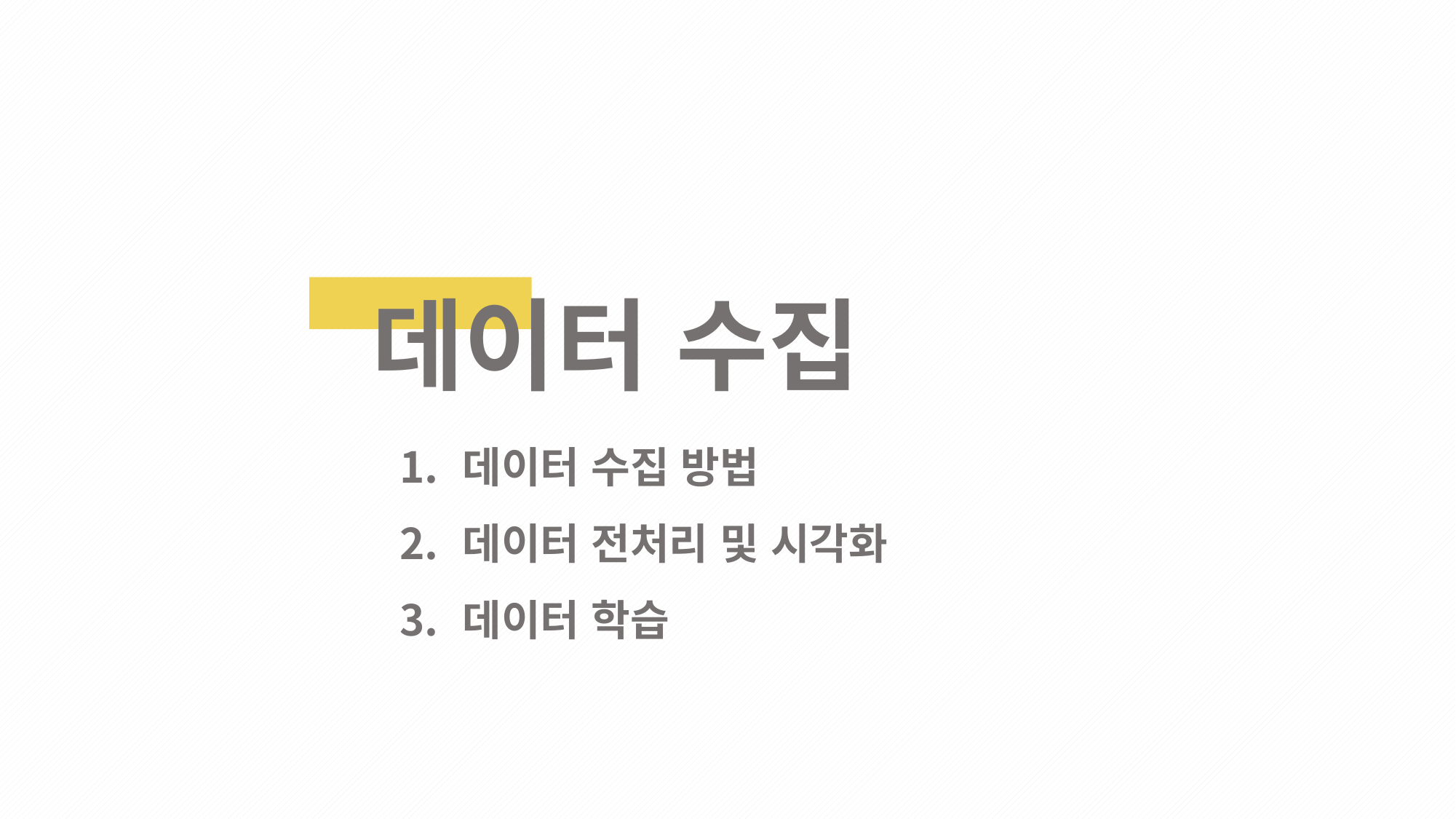

데이터 수집

 데이터 수집 방법
 데이터 전처리 및 시각화
 데이터 학습